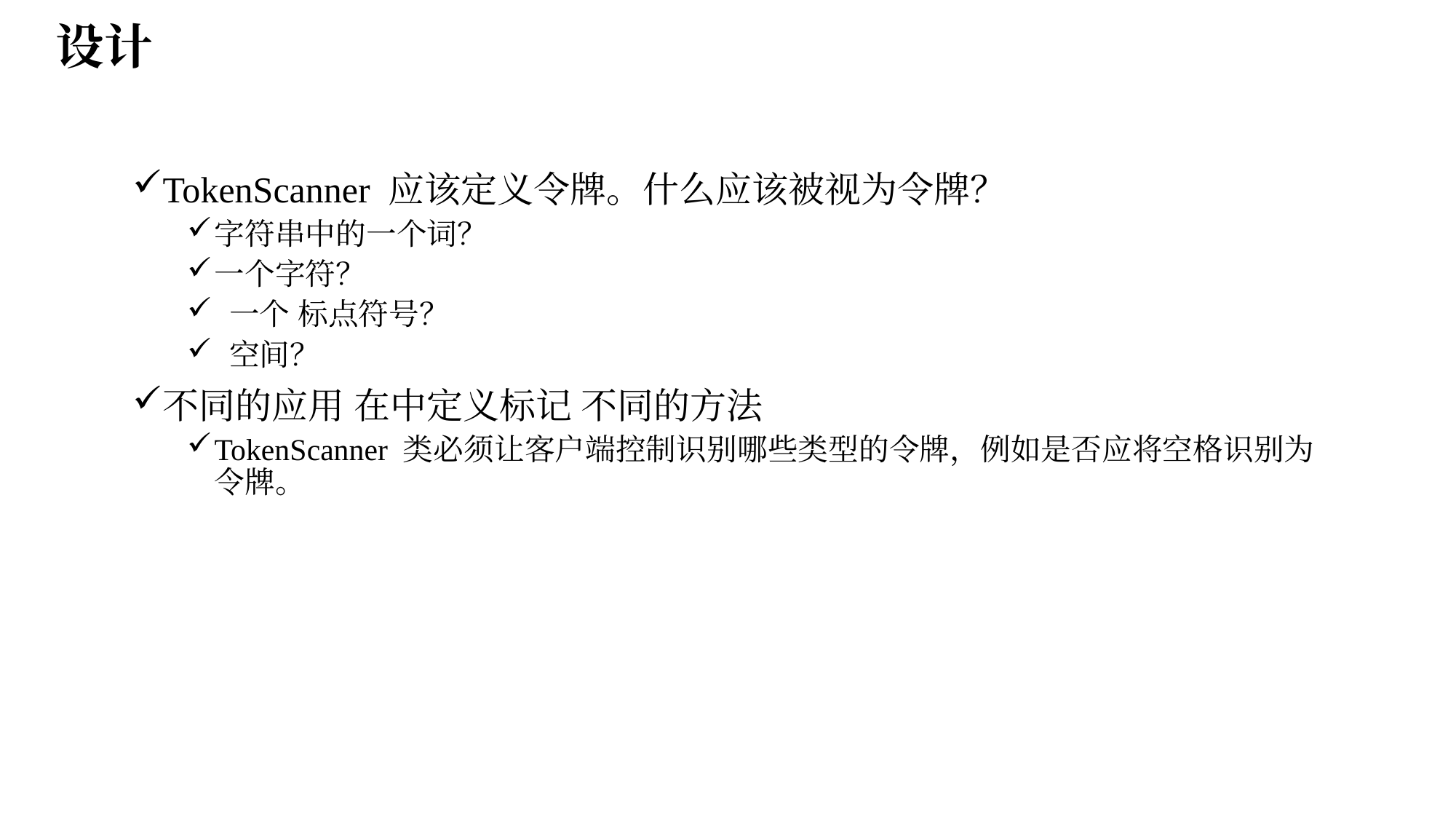

设计
TokenScanner 应该定义令牌。什么应该被视为令牌？
字符串中的一个词？
一个字符？
 一个 标点符号？
 空间？
不同的应用 在中定义标记 不同的方法
TokenScanner 类必须让客户端控制识别哪些类型的令牌，例如是否应将空格识别为令牌。